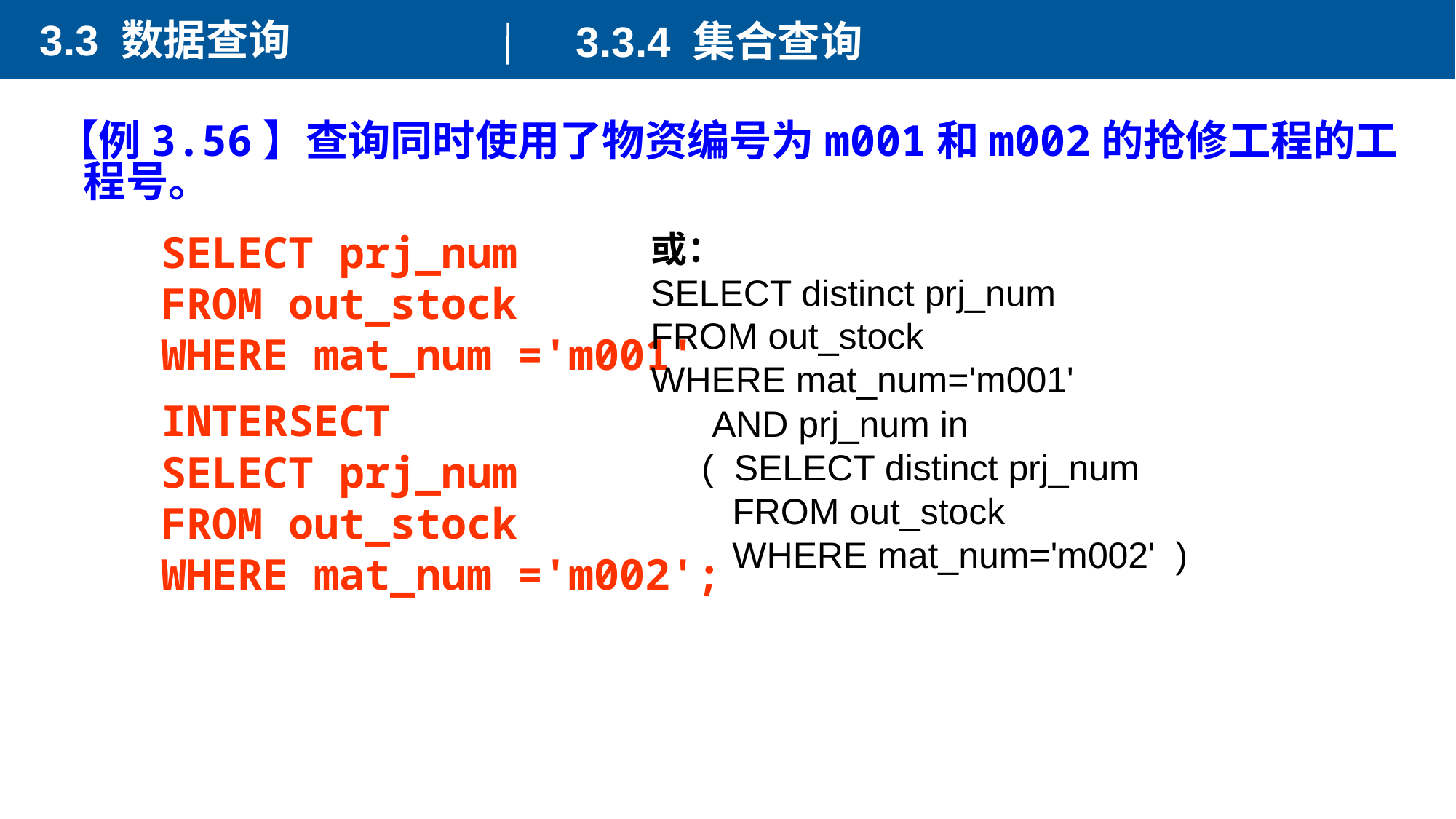

3.3 数据查询
3.3.4 集合查询
【例3.56】查询同时使用了物资编号为m001和m002的抢修工程的工程号。
SELECT prj_num
FROM out_stock
WHERE mat_num ='m001'
INTERSECT
SELECT prj_num
FROM out_stock
WHERE mat_num ='m002';
或：
SELECT distinct prj_num
FROM out_stock
WHERE mat_num='m001'
      AND prj_num in
     (  SELECT distinct prj_num
        FROM out_stock
        WHERE mat_num='m002'  )